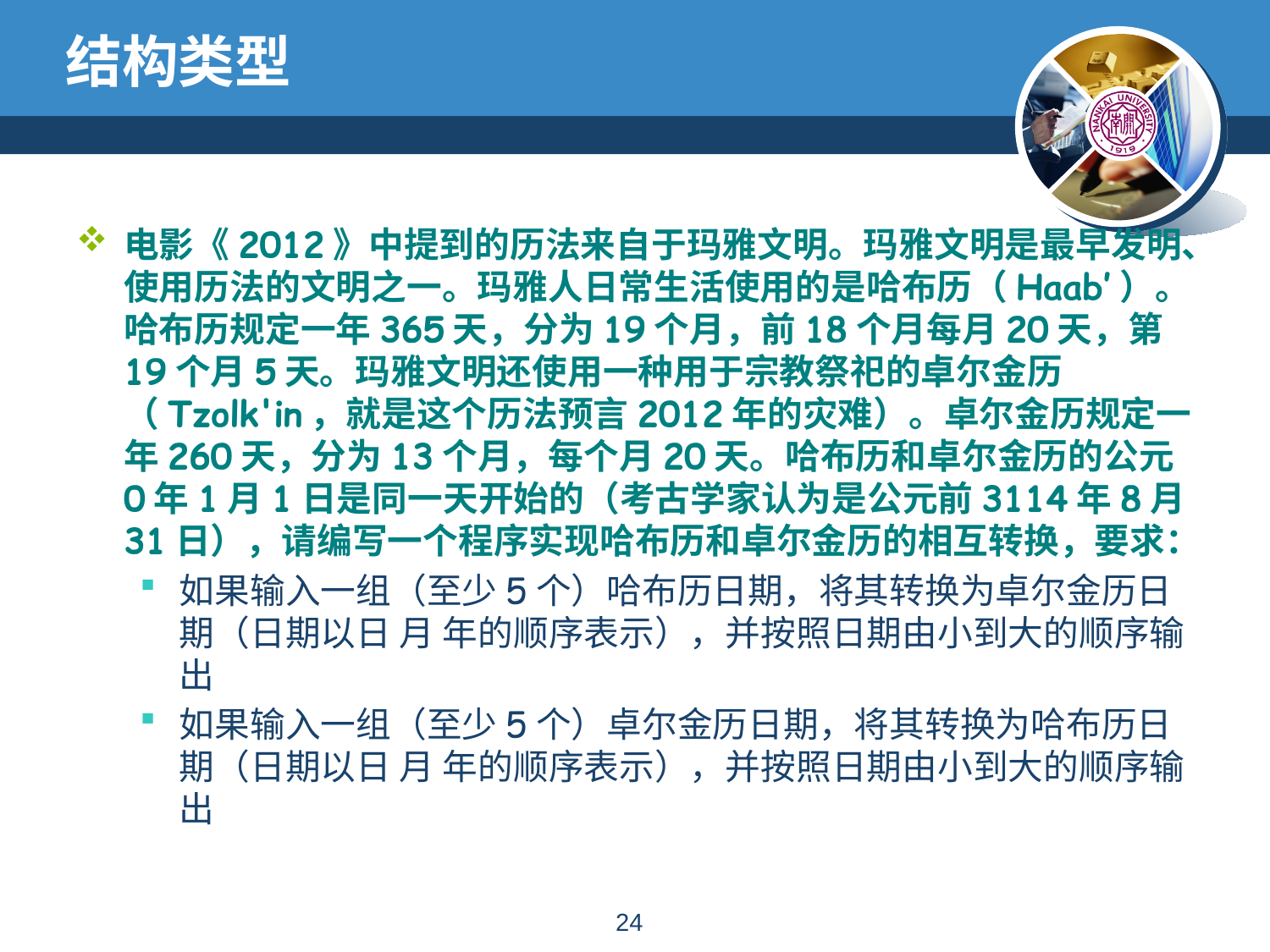

# 结构类型
电影《2012》中提到的历法来自于玛雅文明。玛雅文明是最早发明、使用历法的文明之一。玛雅人日常生活使用的是哈布历（Haab’）。哈布历规定一年365天，分为19个月，前18个月每月20天，第19个月5天。玛雅文明还使用一种用于宗教祭祀的卓尔金历（Tzolk'in，就是这个历法预言2012年的灾难）。卓尔金历规定一年260天，分为13个月，每个月20天。哈布历和卓尔金历的公元0年1月1日是同一天开始的（考古学家认为是公元前3114年8月31日），请编写一个程序实现哈布历和卓尔金历的相互转换，要求：
如果输入一组（至少5个）哈布历日期，将其转换为卓尔金历日期（日期以日 月 年的顺序表示），并按照日期由小到大的顺序输出
如果输入一组（至少5个）卓尔金历日期，将其转换为哈布历日期（日期以日 月 年的顺序表示），并按照日期由小到大的顺序输出
24